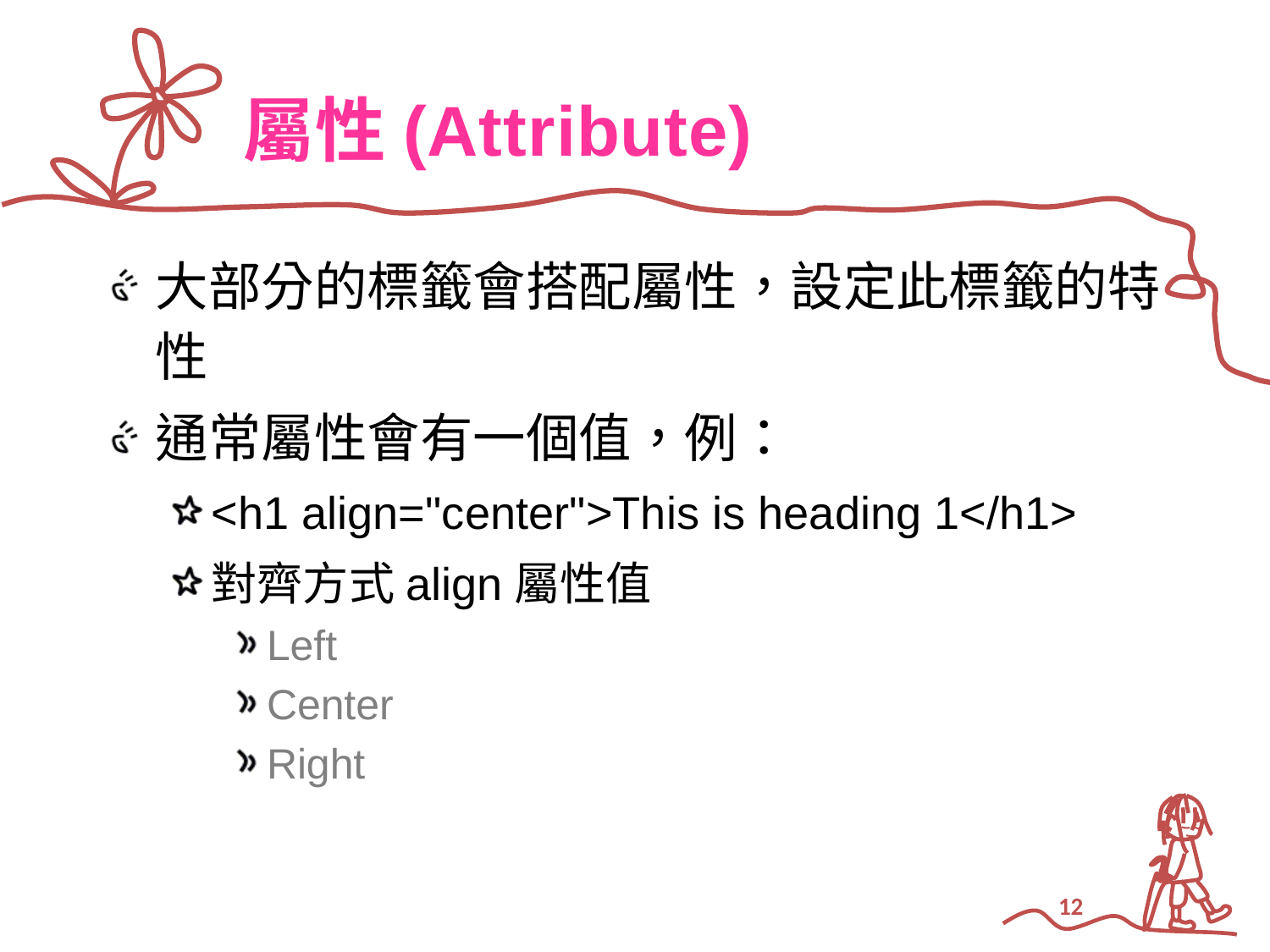

# 屬性(Attribute)
大部分的標籤會搭配屬性，設定此標籤的特性
通常屬性會有一個值，例：
<h1 align="center">This is heading 1</h1>
對齊方式align屬性值
Left
Center
Right
12